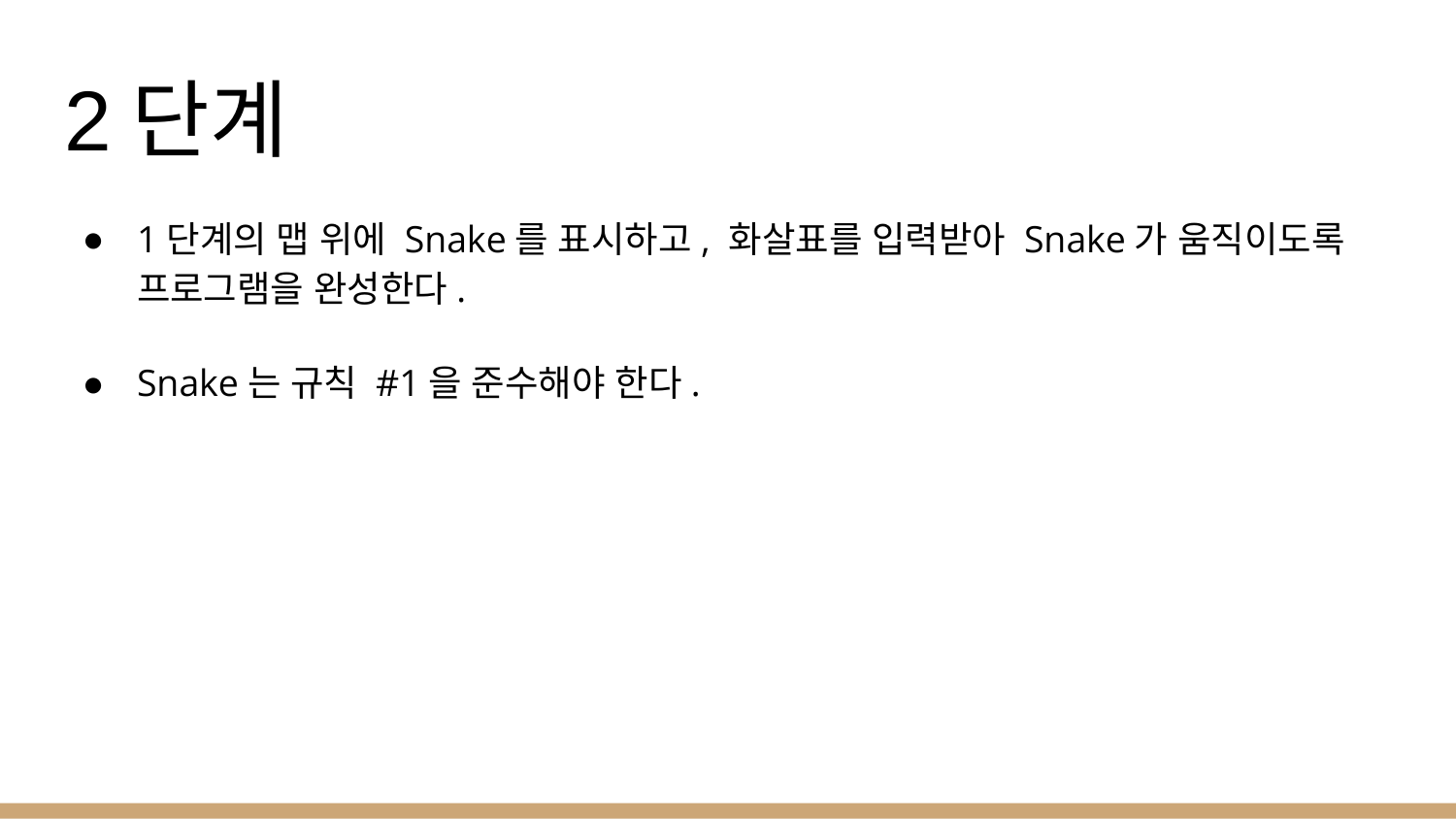

# 2단계
1단계의 맵 위에 Snake를 표시하고, 화살표를 입력받아 Snake가 움직이도록 프로그램을 완성한다.
Snake는 규칙 #1을 준수해야 한다.